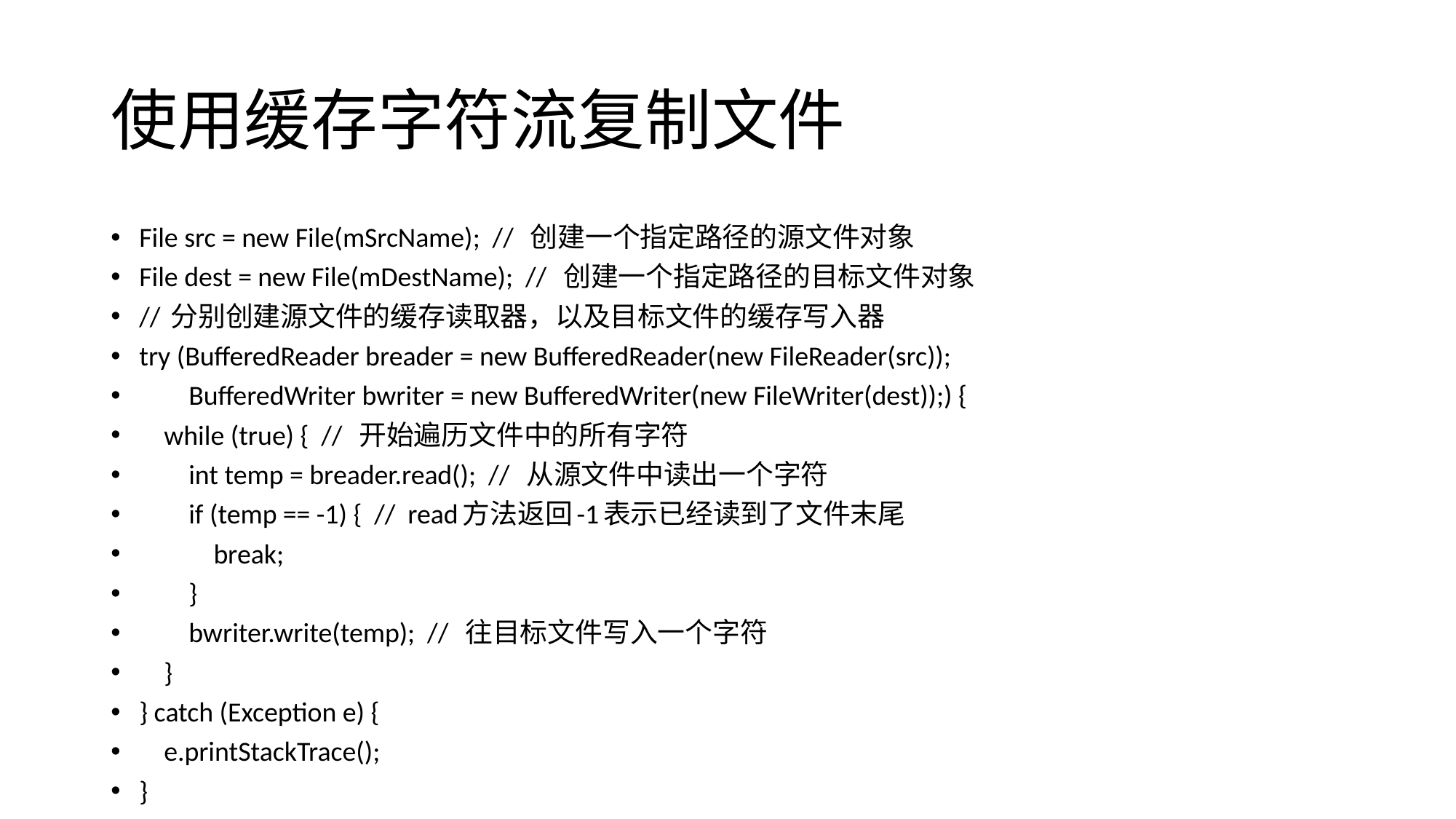

# 使用缓存字符流复制文件
File src = new File(mSrcName);  //  创建一个指定路径的源文件对象
File dest = new File(mDestName);  //  创建一个指定路径的目标文件对象
// 分别创建源文件的缓存读取器，以及目标文件的缓存写入器
try (BufferedReader breader = new BufferedReader(new FileReader(src));
        BufferedWriter bwriter = new BufferedWriter(new FileWriter(dest));) {
    while (true) {  //  开始遍历文件中的所有字符
        int temp = breader.read();  //  从源文件中读出一个字符
        if (temp == -1) {  //  read方法返回-1表示已经读到了文件末尾
            break;
        }
        bwriter.write(temp);  //  往目标文件写入一个字符
    }
} catch (Exception e) {
    e.printStackTrace();
}